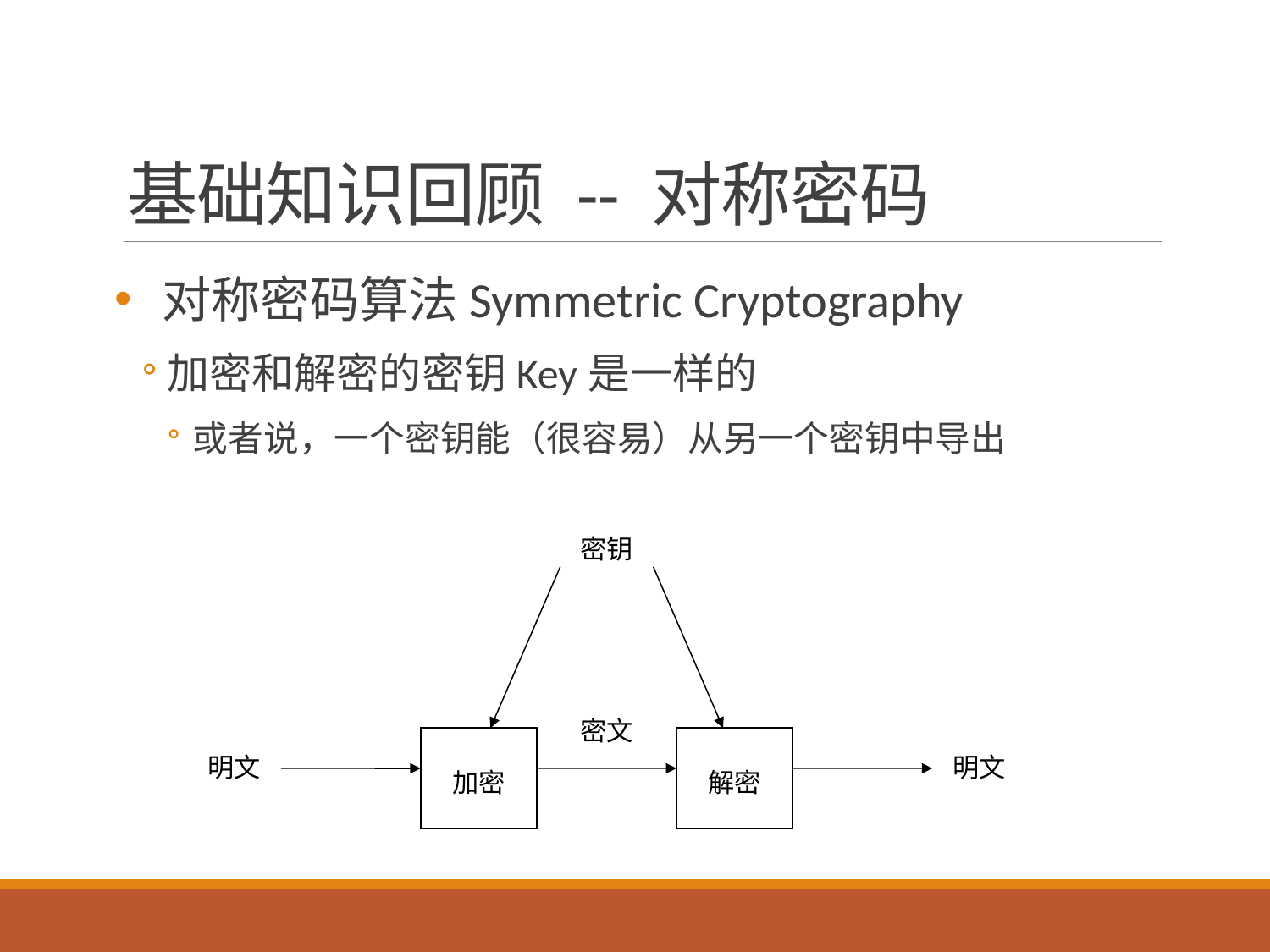

# 基础知识回顾 -- 对称密码
对称密码算法Symmetric Cryptography
加密和解密的密钥Key是一样的
或者说，一个密钥能（很容易）从另一个密钥中导出

密钥

密文

加密

解密
明文
明文

7